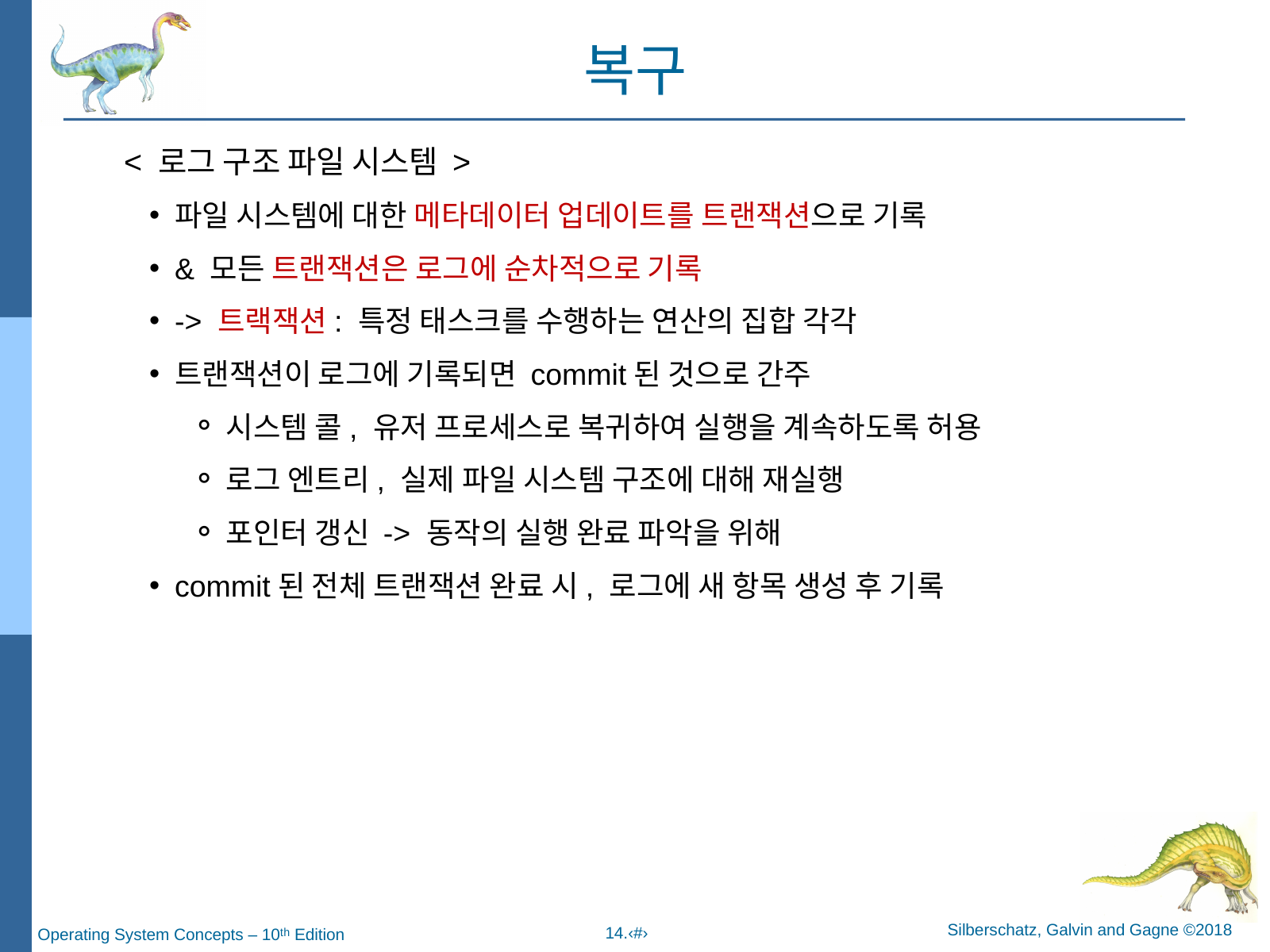

복구

< 로그 구조 파일 시스템 >
파일 시스템에 대한 메타데이터 업데이트를 트랜잭션으로 기록
& 모든 트랜잭션은 로그에 순차적으로 기록
-> 트랙잭션: 특정 태스크를 수행하는 연산의 집합 각각
트랜잭션이 로그에 기록되면 commit된 것으로 간주
시스템 콜, 유저 프로세스로 복귀하여 실행을 계속하도록 허용
로그 엔트리, 실제 파일 시스템 구조에 대해 재실행
포인터 갱신 -> 동작의 실행 완료 파악을 위해
commit된 전체 트랜잭션 완료 시, 로그에 새 항목 생성 후 기록

Silberschatz, Galvin and Gagne ©2018
14.‹#›
Operating System Concepts – 10ᵗʰ Edition